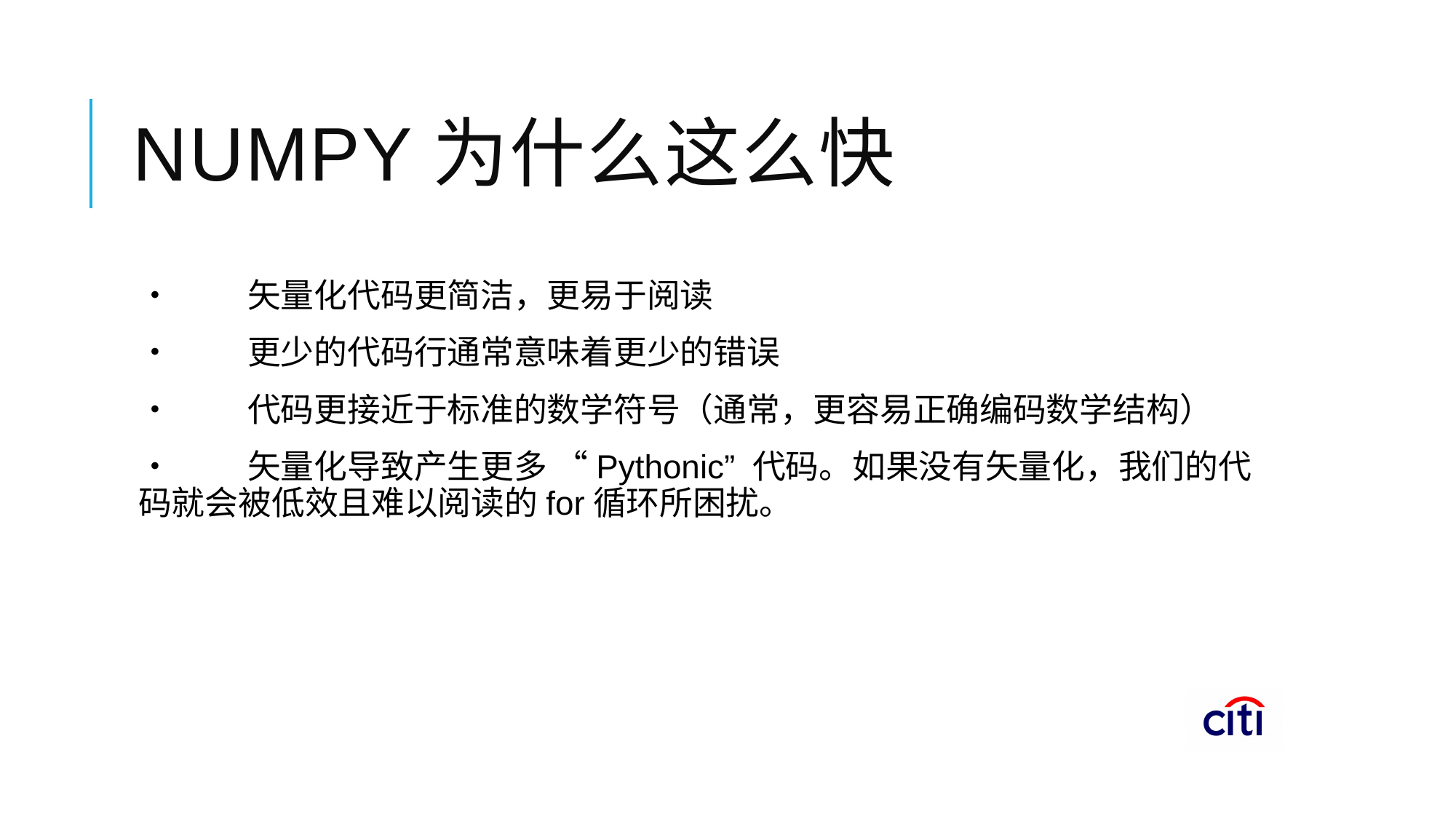

# Numpy为什么这么快
•	矢量化代码更简洁，更易于阅读
•	更少的代码行通常意味着更少的错误
•	代码更接近于标准的数学符号（通常，更容易正确编码数学结构）
•	矢量化导致产生更多 “Pythonic” 代码。如果没有矢量化，我们的代码就会被低效且难以阅读的for循环所困扰。